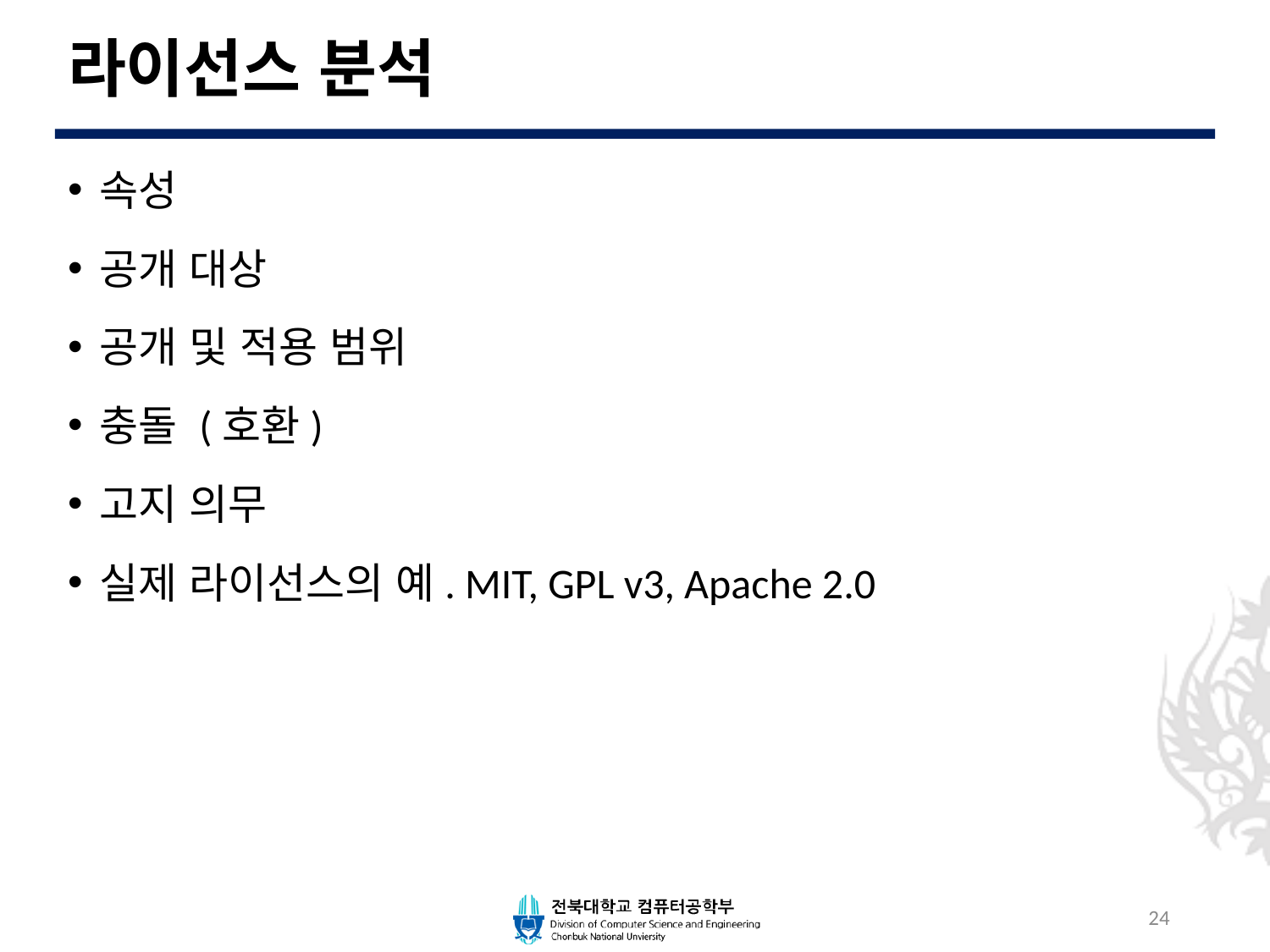

# 라이선스 분석
속성
공개 대상
공개 및 적용 범위
충돌 (호환)
고지 의무
실제 라이선스의 예. MIT, GPL v3, Apache 2.0
24